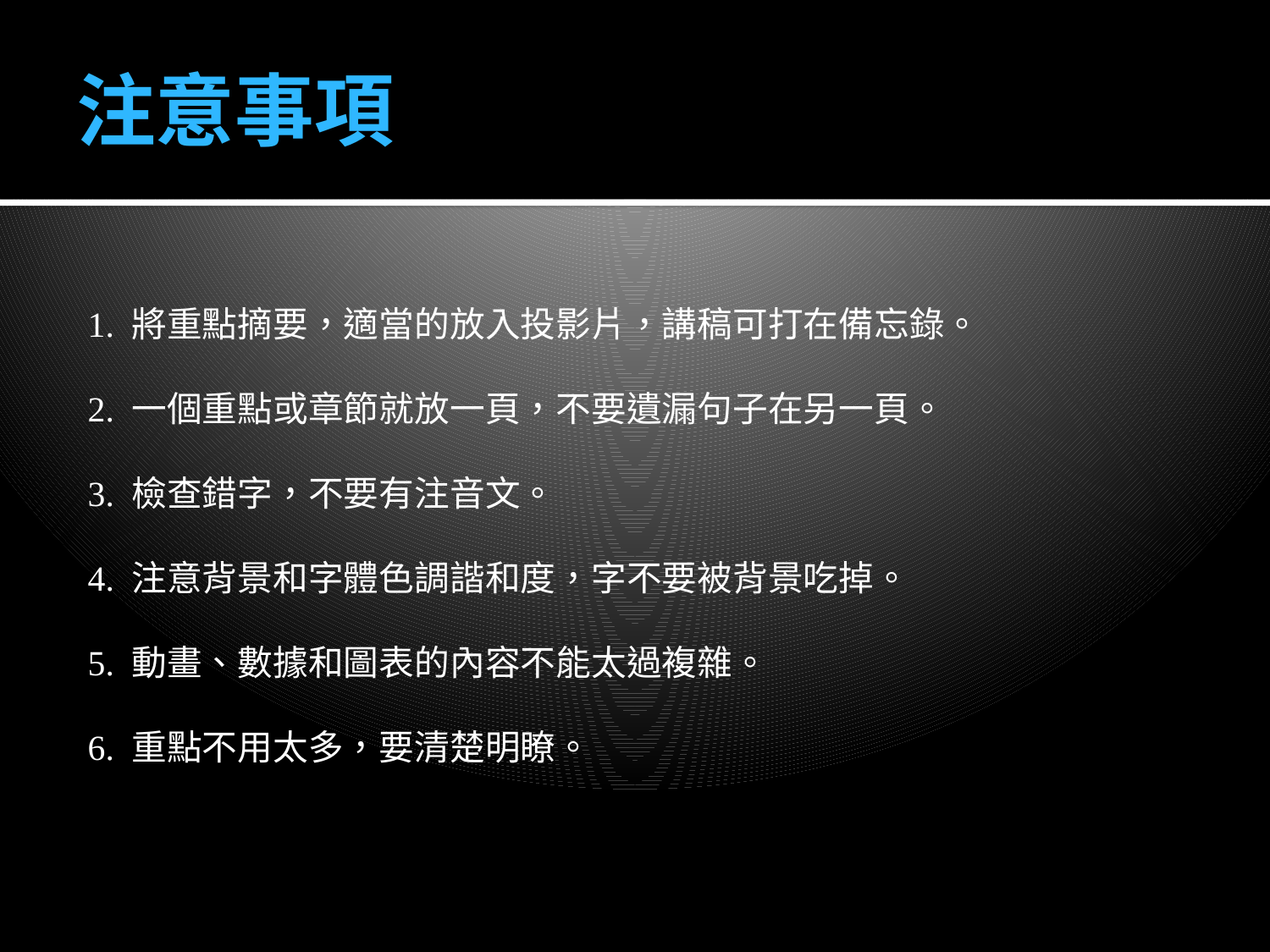

# 注意事項

1. 將重點摘要，適當的放入投影片，講稿可打在備忘錄。
2. 一個重點或章節就放一頁，不要遺漏句子在另一頁。
3. 檢查錯字，不要有注音文。
4. 注意背景和字體色調諧和度，字不要被背景吃掉。
5. 動畫、數據和圖表的內容不能太過複雜。

6. 重點不用太多，要清楚明瞭。